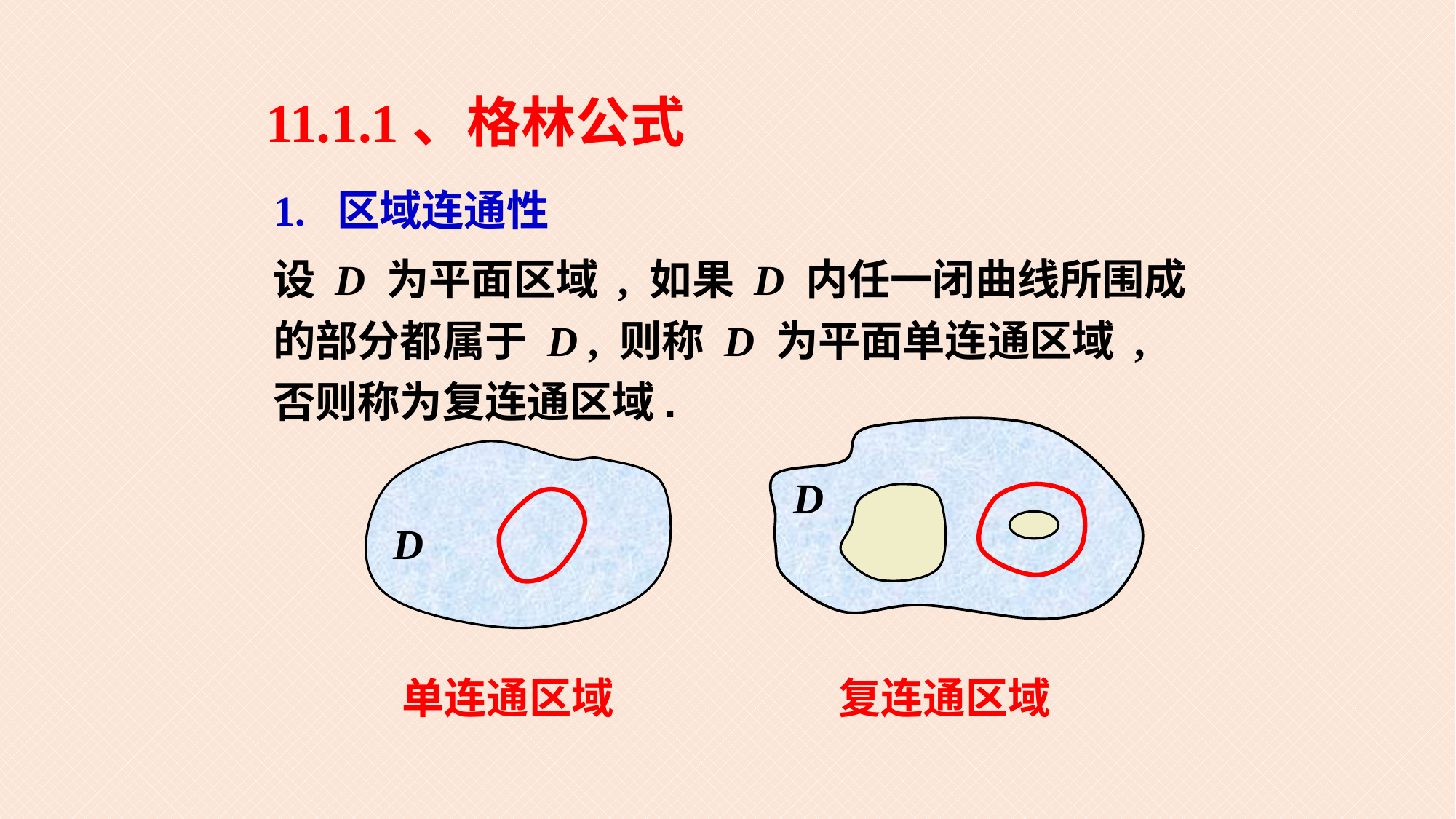

# 11.1.1、格林公式
1.  区域连通性
设 D 为平面区域 , 如果 D 内任一闭曲线所围成的部分都属于 D , 则称 D 为平面单连通区域 , 否则称为复连通区域.

D

D

单连通区域
复连通区域